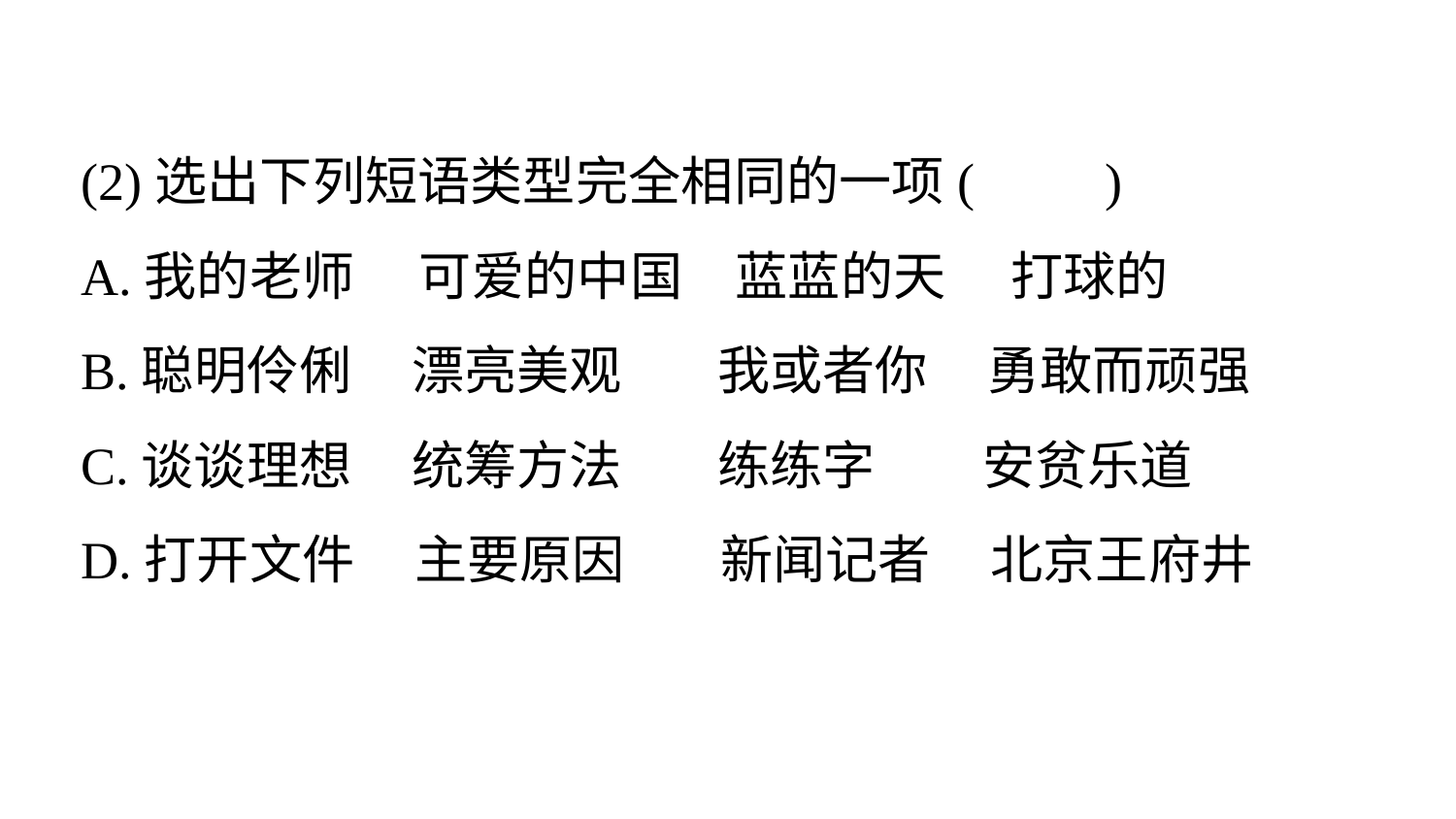

(2)选出下列短语类型完全相同的一项(　　)
A.我的老师　 可爱的中国　蓝蓝的天　 打球的
B.聪明伶俐     漂亮美观        我或者你     勇敢而顽强
C.谈谈理想     统筹方法        练练字         安贫乐道
D.打开文件     主要原因        新闻记者     北京王府井